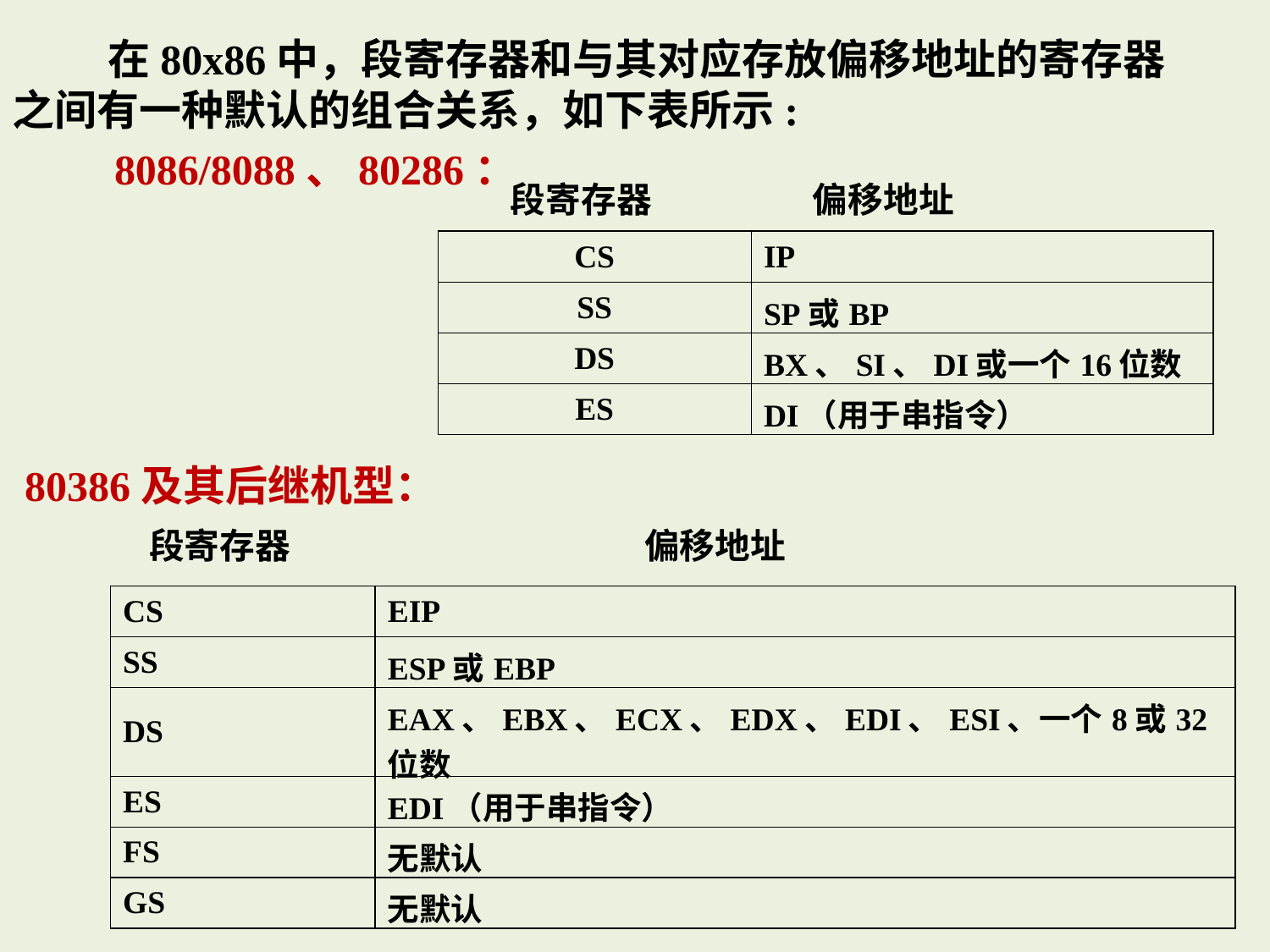

在80x86中，段寄存器和与其对应存放偏移地址的寄存器之间有一种默认的组合关系，如下表所示:
8086/8088、80286：
段寄存器                    偏移地址
| CS | IP |
| --- | --- |
| SS | SP或BP |
| DS | BX、SI、DI或一个16位数 |
| ES | DI（用于串指令） |
80386及其后继机型：
段寄存器                                            偏移地址
| CS | EIP |
| --- | --- |
| SS | ESP或EBP |
| DS | EAX、EBX、ECX、EDX、EDI、ESI、一个8或32位数 |
| ES | EDI（用于串指令） |
| FS | 无默认 |
| GS | 无默认 |
47